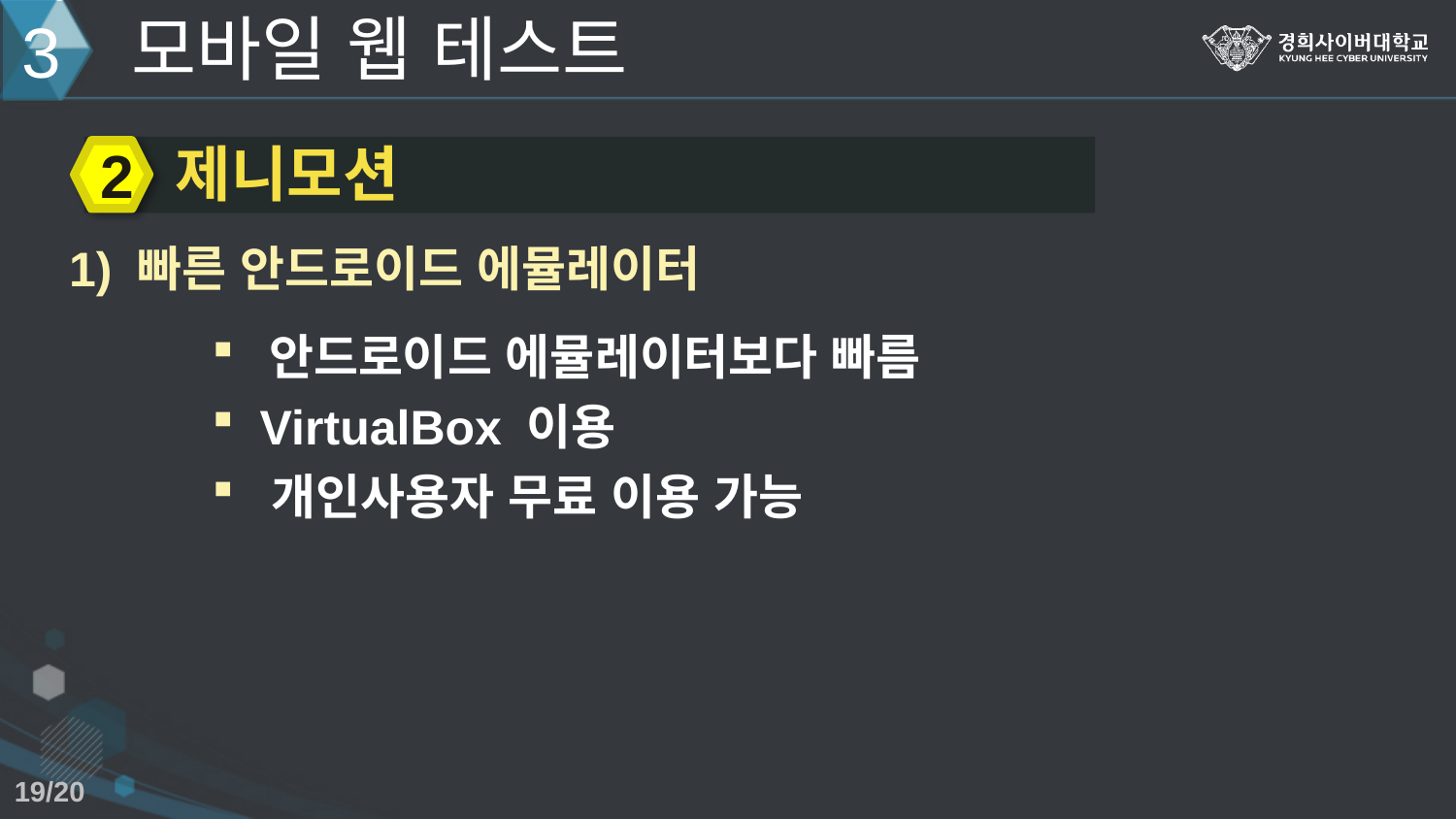

모바일 웹 테스트
3
제니모션

2
1) 빠른 안드로이드 에뮬레이터
 안드로이드 에뮬레이터보다 빠름
 VirtualBox 이용
 개인사용자 무료 이용 가능